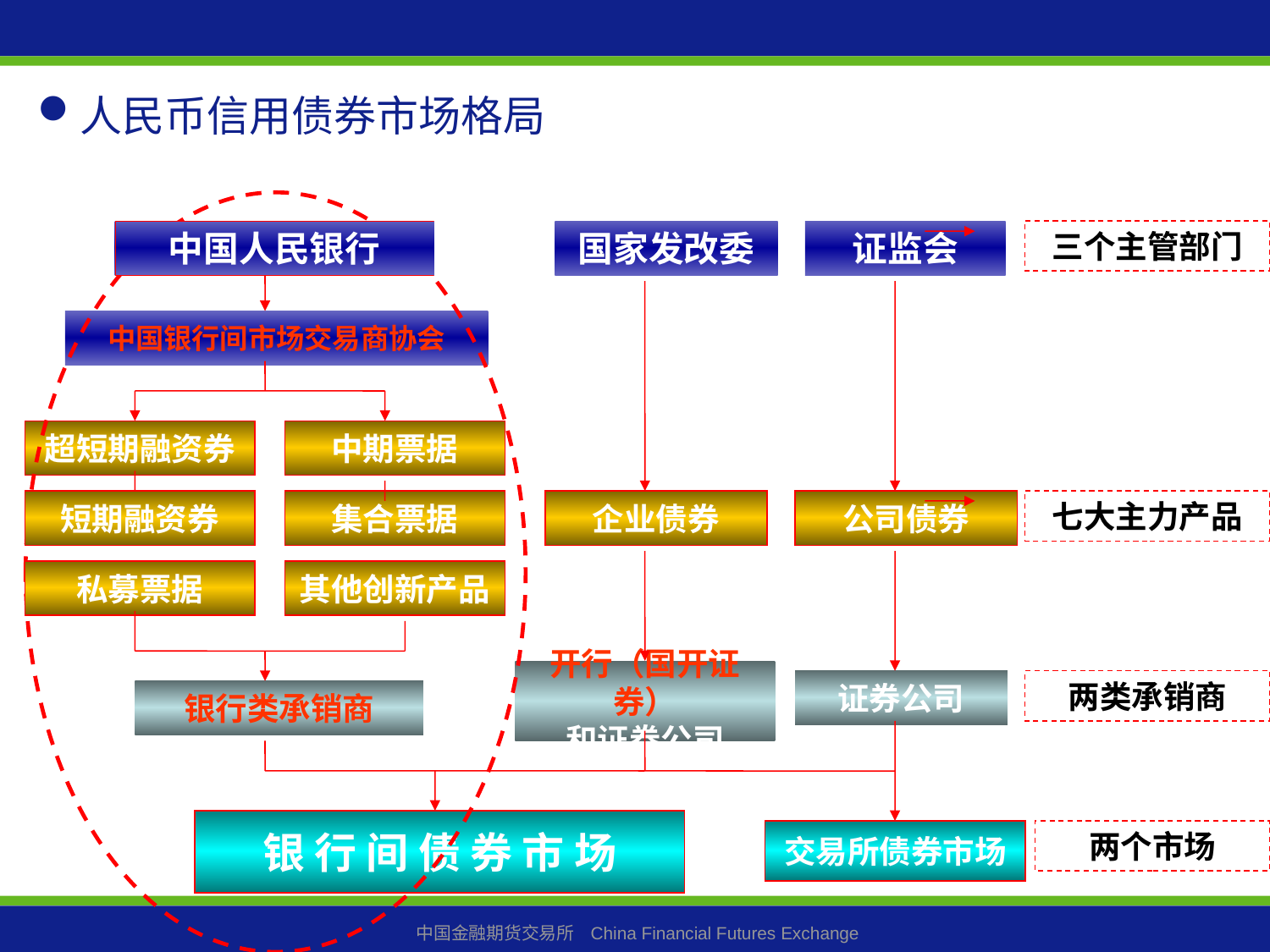

人民币信用债券市场格局

中国人民银行
国家发改委
证监会
三个主管部门

中国银行间市场交易商协会

超短期融资券
中期票据

短期融资券
集合票据
企业债券
公司债券
七大主力产品

私募票据
其他创新产品

开行（国开证券）
和证券公司
证券公司
两类承销商
银行类承销商
企债转托管

银 行 间 债 券 市 场
交易所债券市场
两个市场